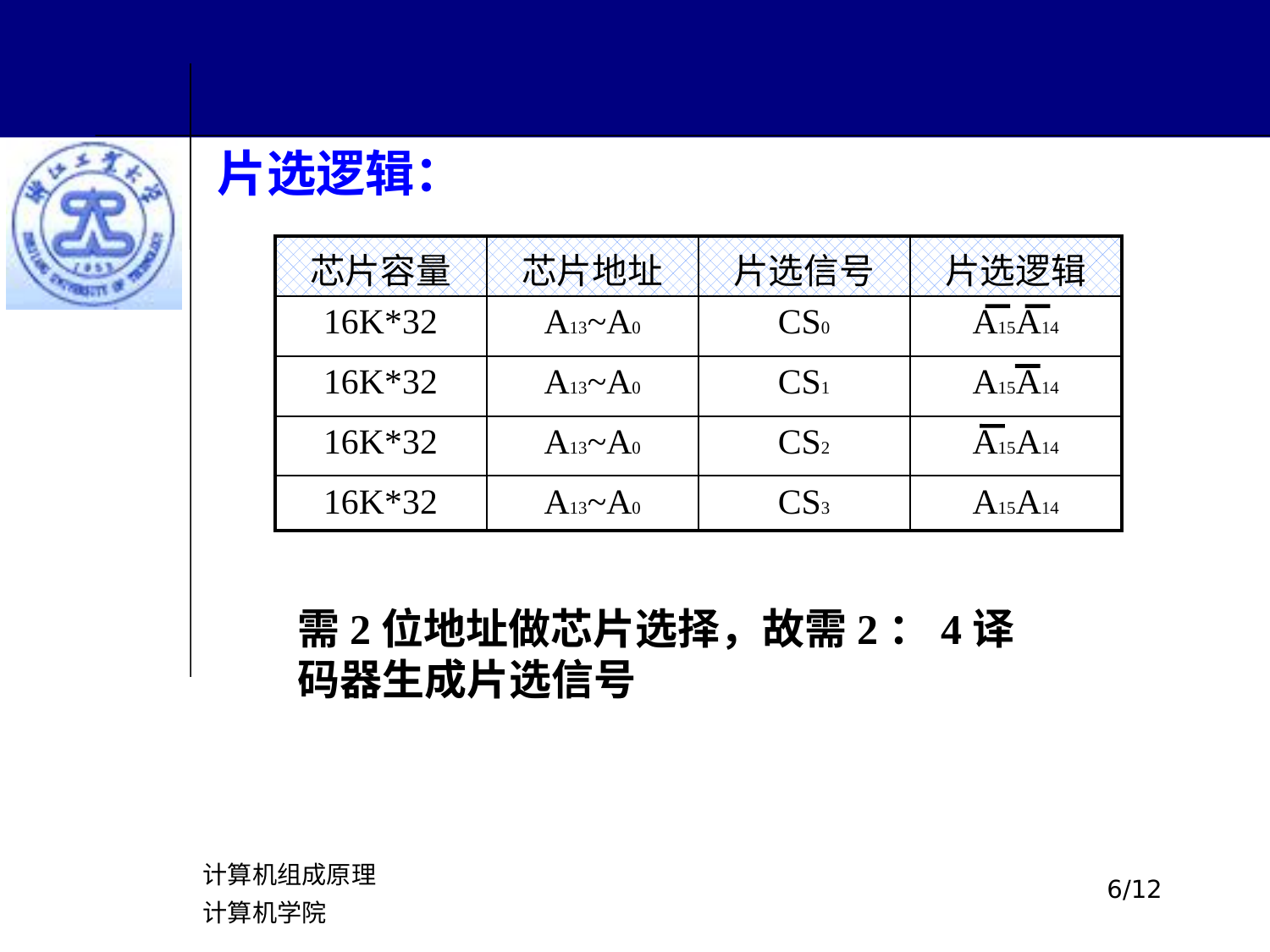

片选逻辑：
| 芯片容量 | 芯片地址 | 片选信号 | 片选逻辑 |
| --- | --- | --- | --- |
| 16K\*32 | A13~A0 | CS0 | A15A14 |
| 16K\*32 | A13~A0 | CS1 | A15A14 |
| 16K\*32 | A13~A0 | CS2 | A15A14 |
| 16K\*32 | A13~A0 | CS3 | A15A14 |

需2位地址做芯片选择，故需2：4译码器生成片选信号
计算机组成原理
计算机学院

6/12